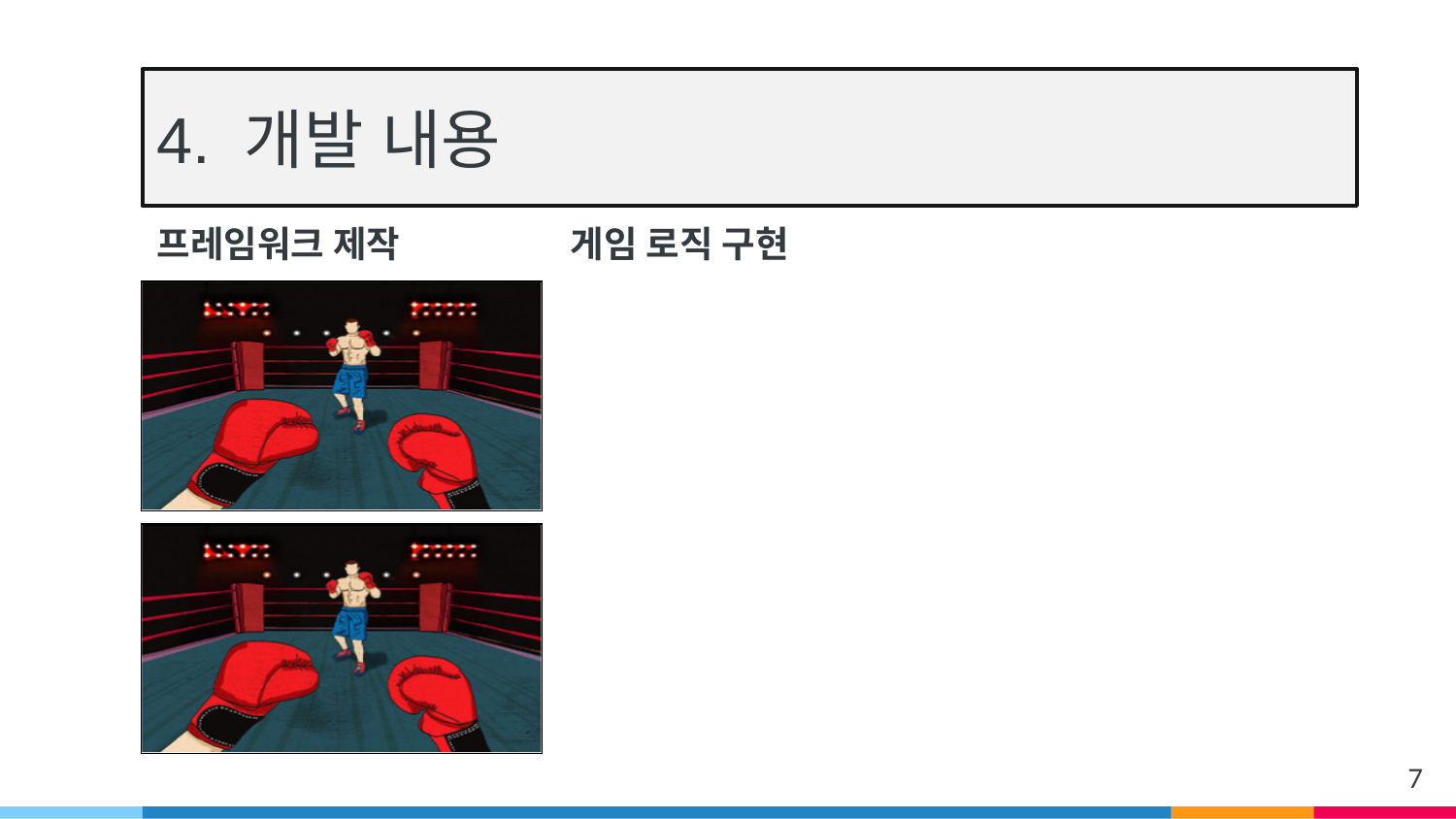

# 4. 개발 내용
프레임워크 제작
게임 로직 구현
|  |
| --- |
|  |
| --- |
7